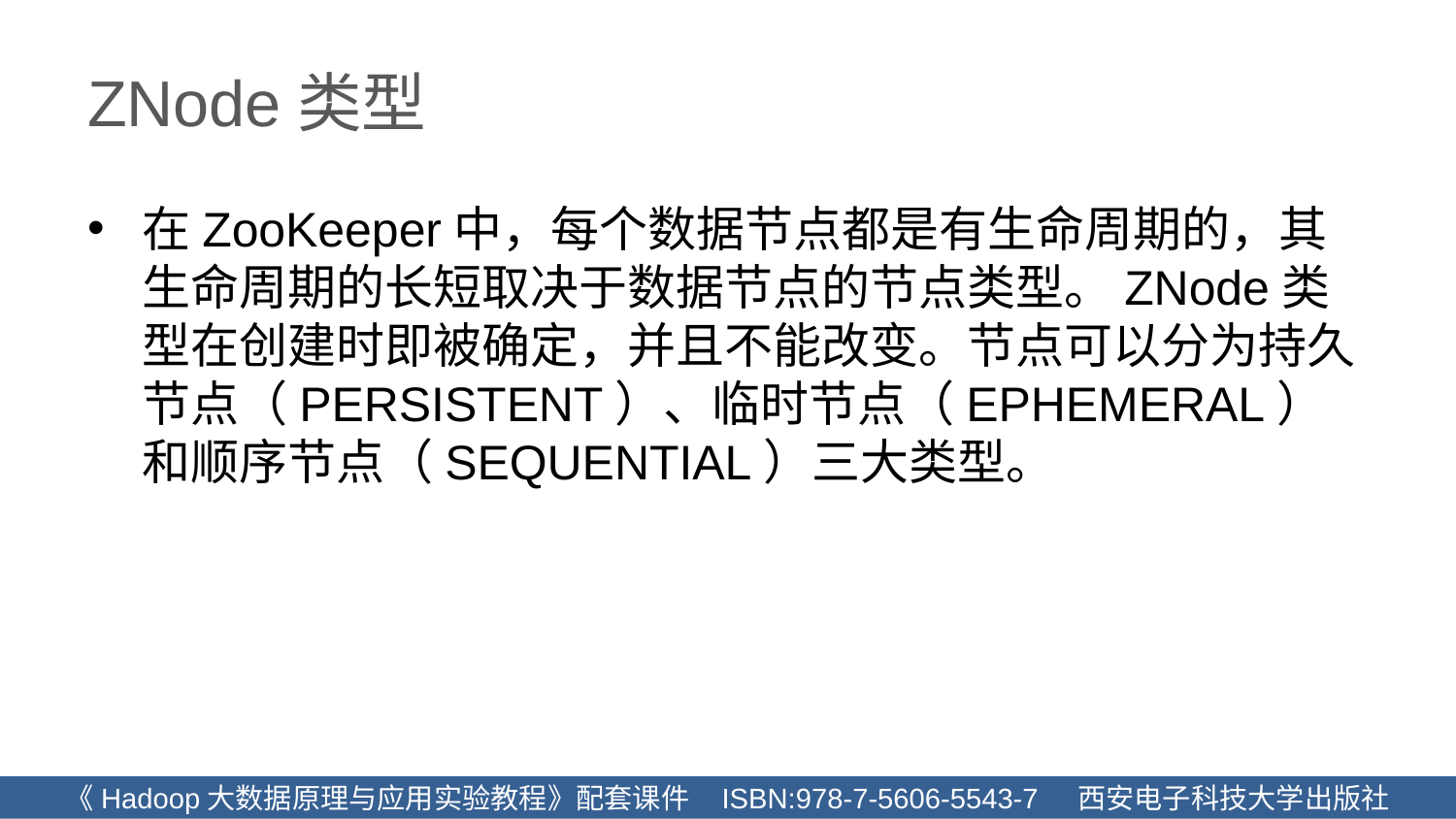

# ZNode类型
在ZooKeeper中，每个数据节点都是有生命周期的，其生命周期的长短取决于数据节点的节点类型。ZNode类型在创建时即被确定，并且不能改变。节点可以分为持久节点（PERSISTENT）、临时节点（EPHEMERAL）和顺序节点（SEQUENTIAL）三大类型。